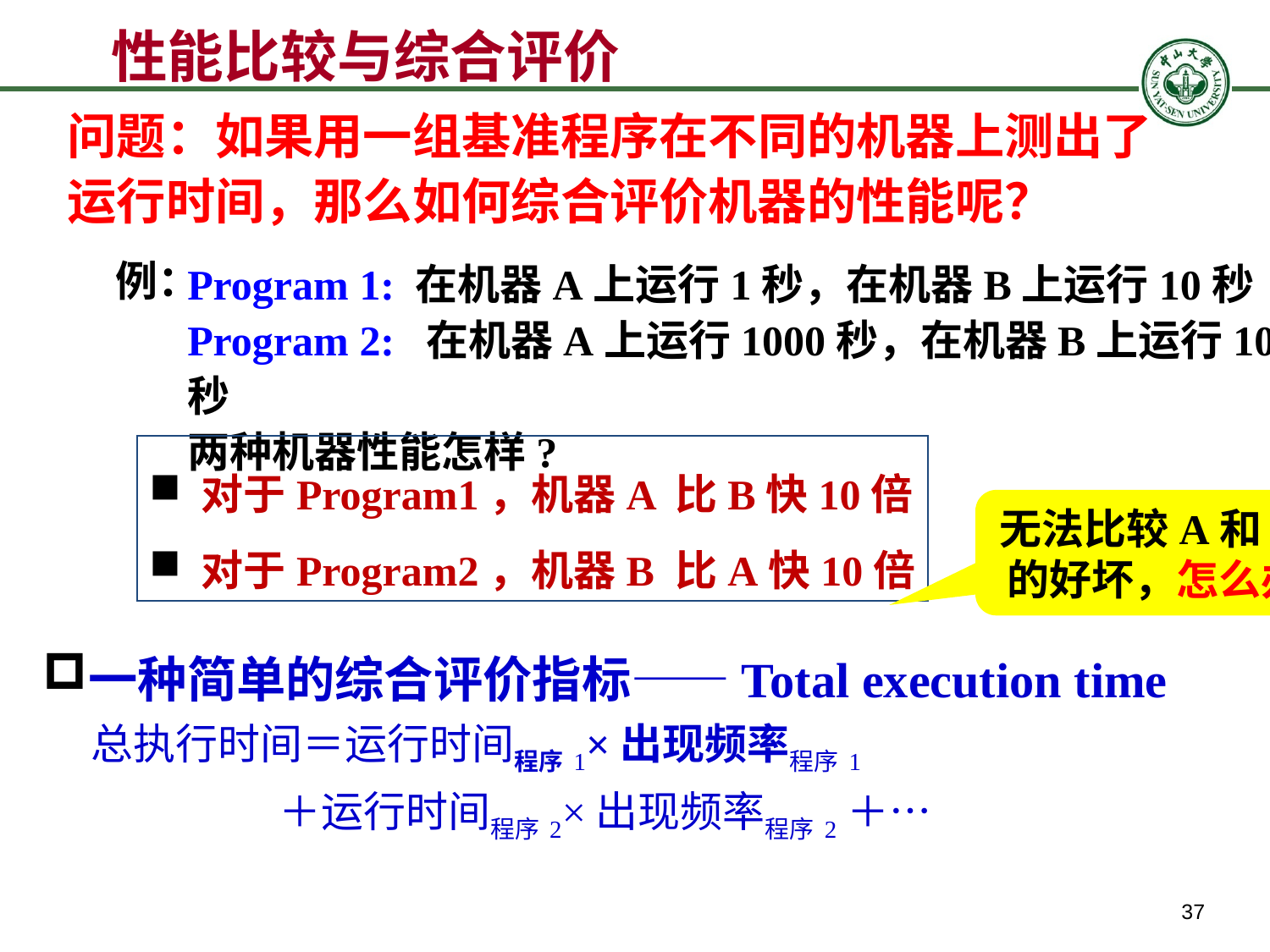

# 性能比较与综合评价
问题：如果用一组基准程序在不同的机器上测出了运行时间，那么如何综合评价机器的性能呢？
例：
Program 1: 在机器A上运行1秒，在机器B上运行10秒
Program 2:  在机器A上运行1000秒，在机器B上运行100秒
两种机器性能怎样?
 对于Program1，机器A 比B快10倍
 对于Program2，机器B 比A快10倍
无法比较A和B的好坏，怎么办？
一种简单的综合评价指标——Total execution time
    总执行时间＝运行时间程序1×出现频率程序1
                                         ＋运行时间程序2×出现频率程序2＋…